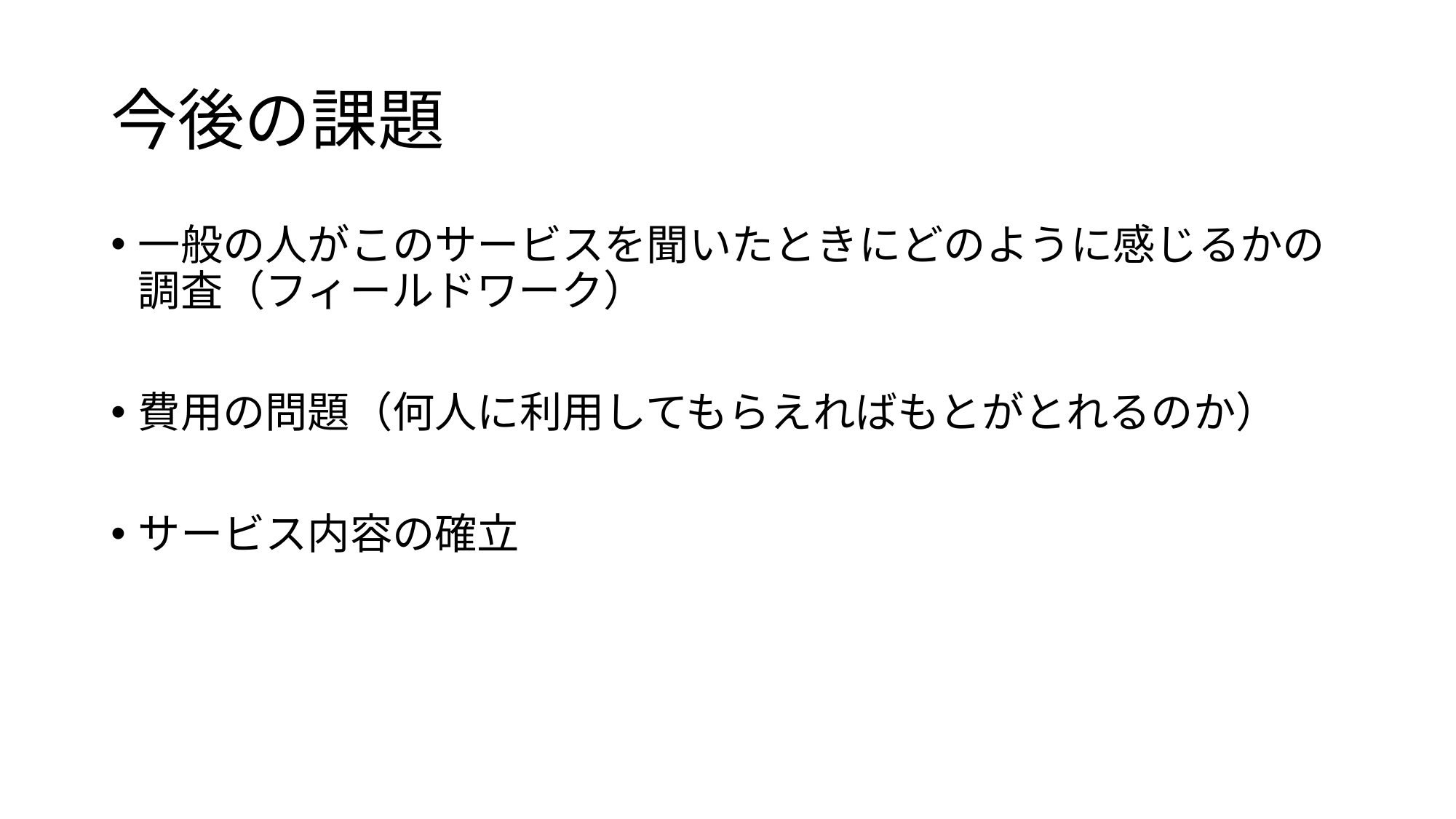

# 今後の課題
一般の人がこのサービスを聞いたときにどのように感じるかの調査（フィールドワーク）

費用の問題（何人に利用してもらえればもとがとれるのか）

サービス内容の確立